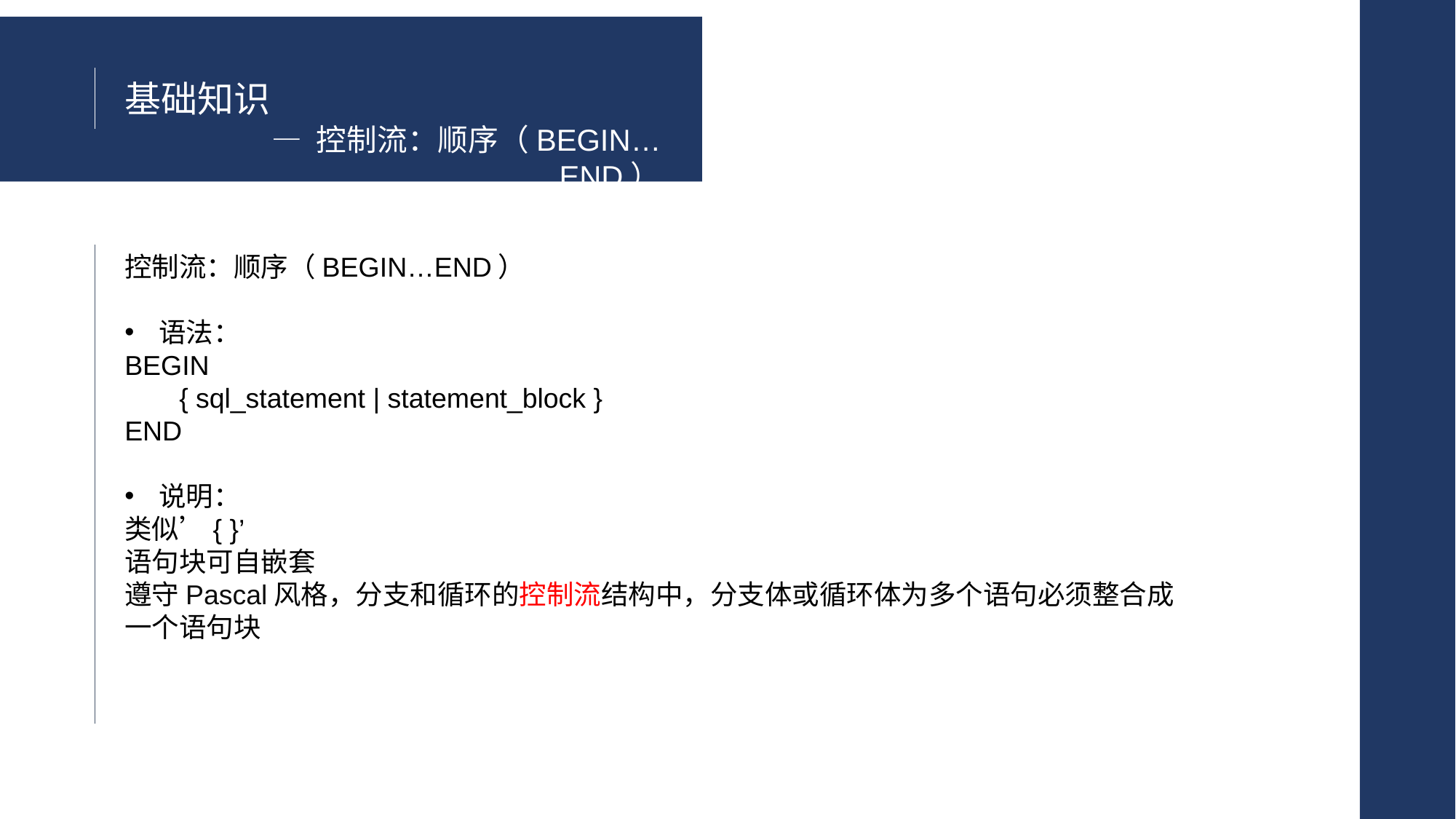

基础知识
— 控制流：顺序（BEGIN…END）

控制流：顺序（BEGIN…END）

语法：
BEGIN
{ sql_statement | statement_block }
END

说明：
类似’{ }’
语句块可自嵌套
遵守Pascal风格，分支和循环的控制流结构中，分支体或循环体为多个语句必须整合成一个语句块